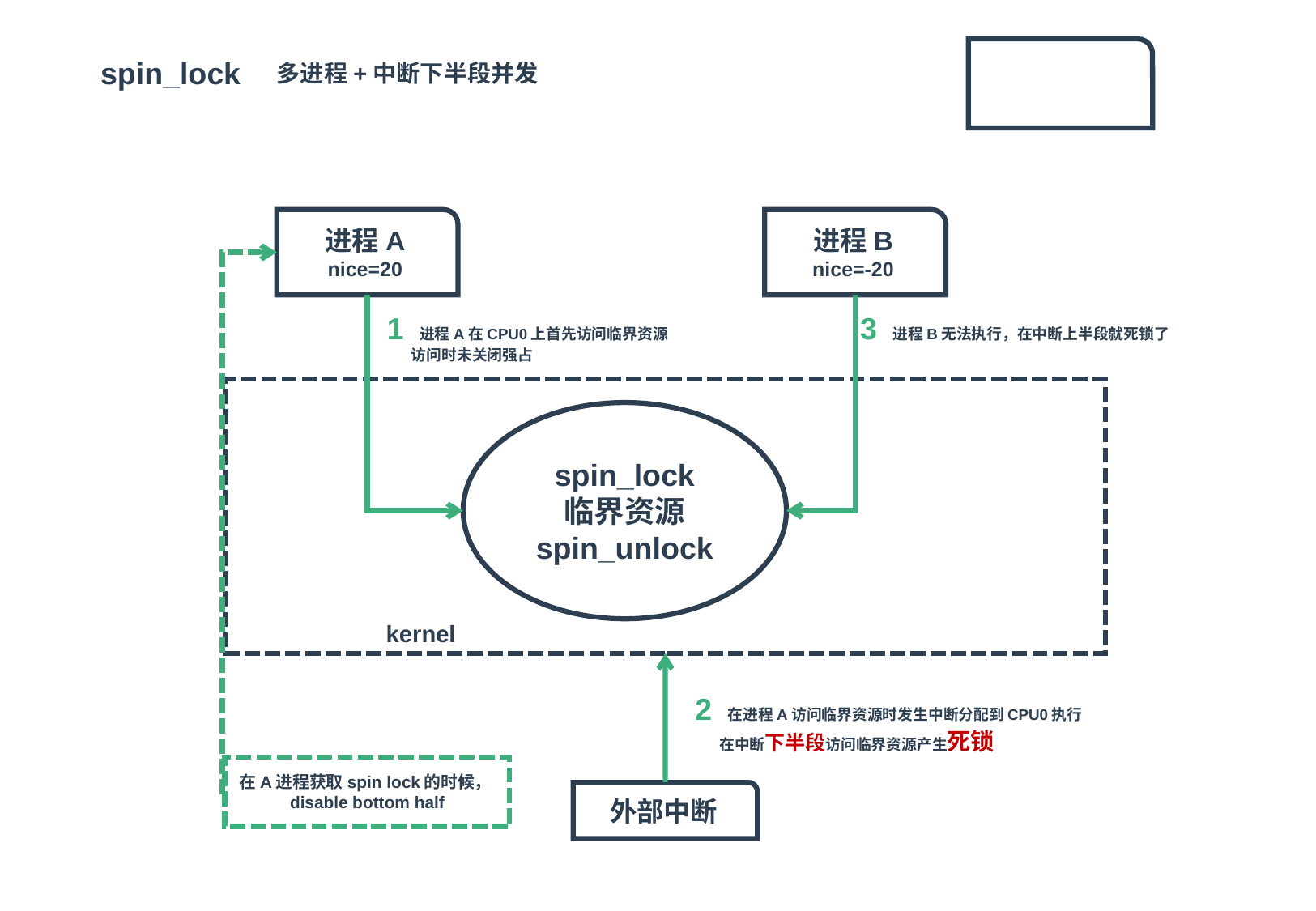

spin_lock
多进程+中断下半段并发
进程A
nice=20
进程B
nice=-20
1 进程A在CPU0上首先访问临界资源
      访问时未关闭强占
3 进程B无法执行，在中断上半段就死锁了

spin_lock
临界资源
spin_unlock
kernel
2 在进程A访问临界资源时发生中断分配到CPU0执行
      在中断下半段访问临界资源产生死锁
在A进程获取spin lock的时候，disable bottom half
外部中断